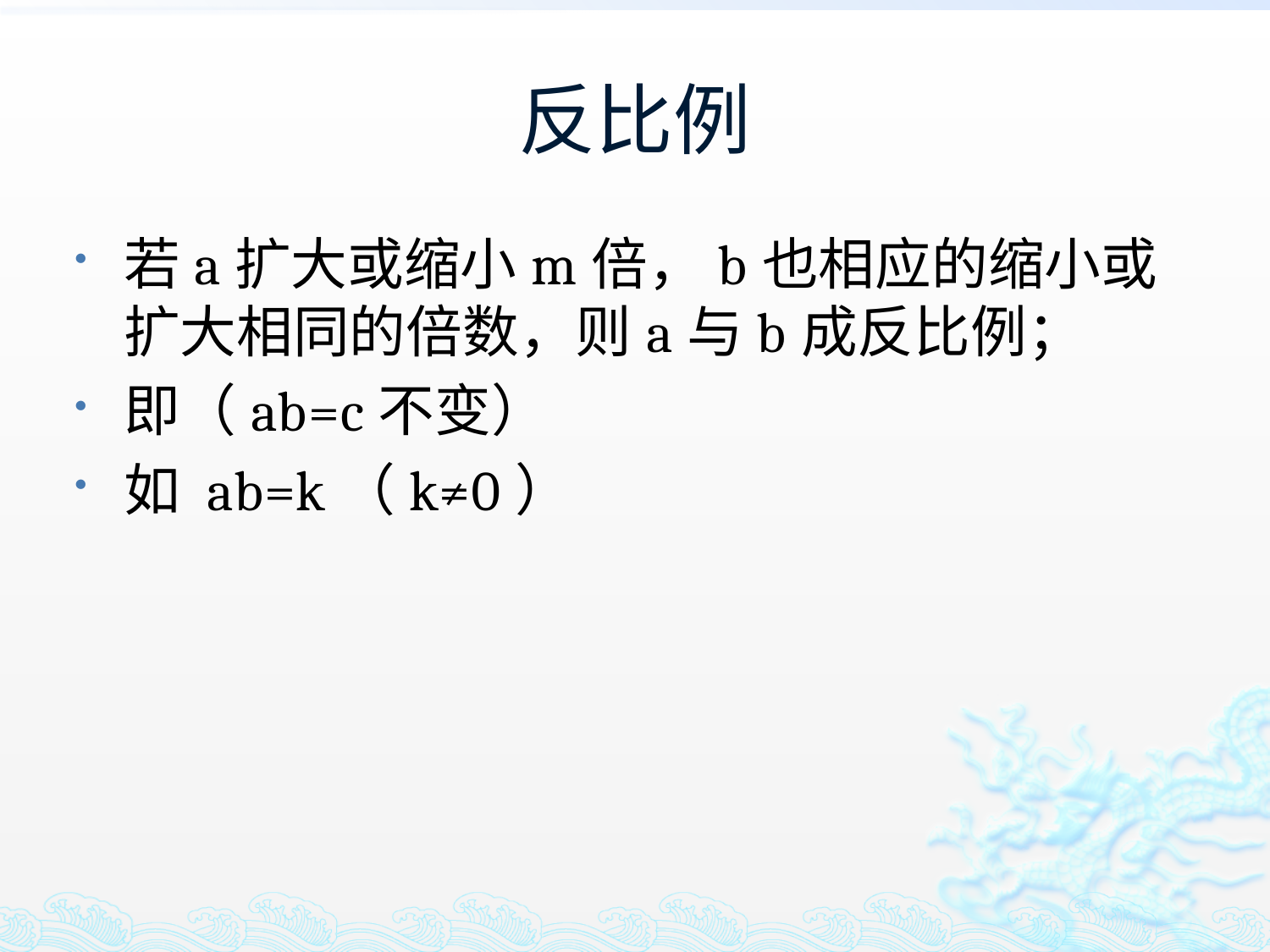

# 反比例
若a扩大或缩小m倍，b也相应的缩小或扩大相同的倍数，则a与b成反比例；
即（ab=c不变）
如 ab=k（k≠0）